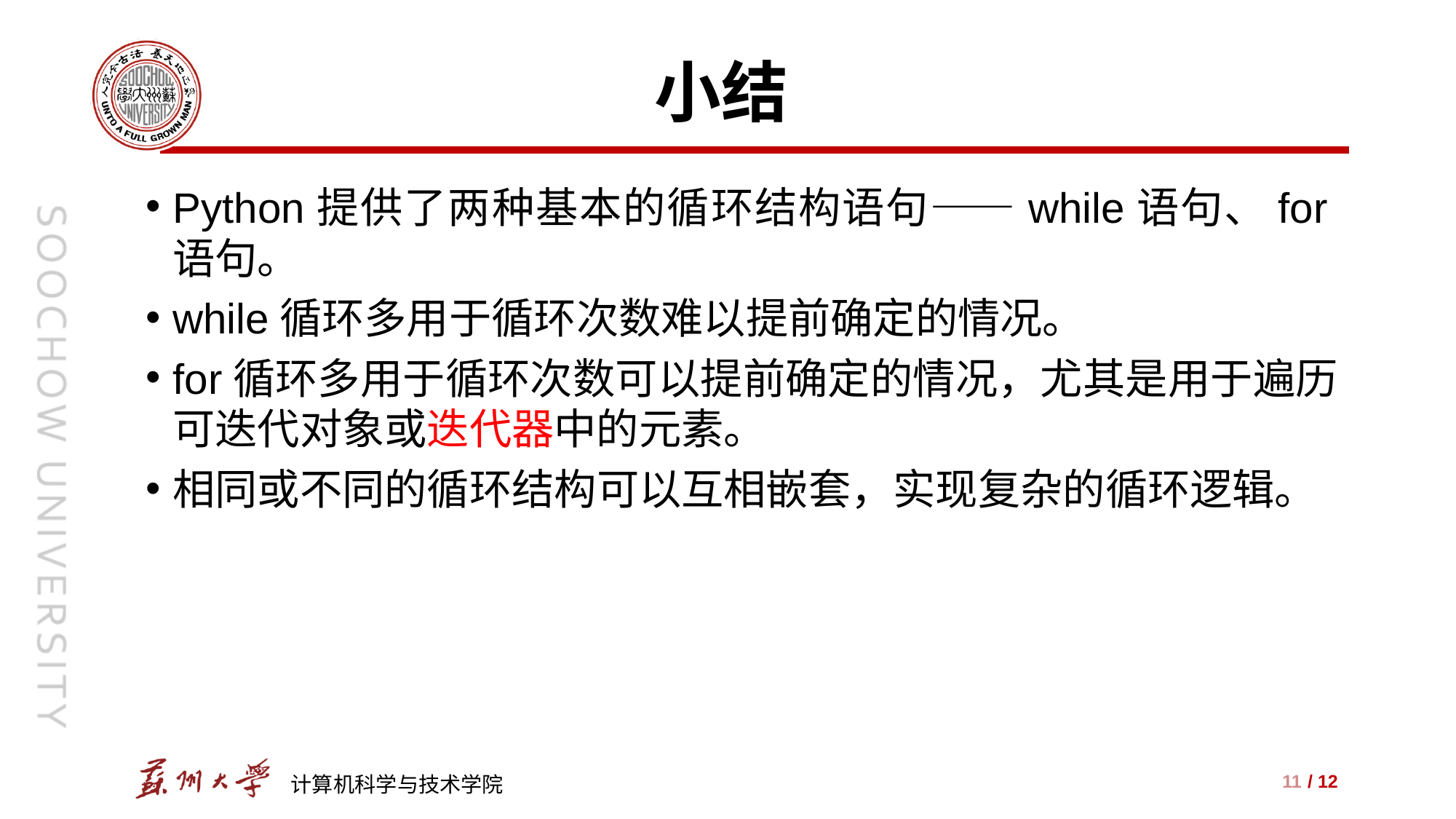

# 小结
Python提供了两种基本的循环结构语句——while语句、for语句。
while循环多用于循环次数难以提前确定的情况。
for循环多用于循环次数可以提前确定的情况，尤其是用于遍历可迭代对象或迭代器中的元素。
相同或不同的循环结构可以互相嵌套，实现复杂的循环逻辑。
11